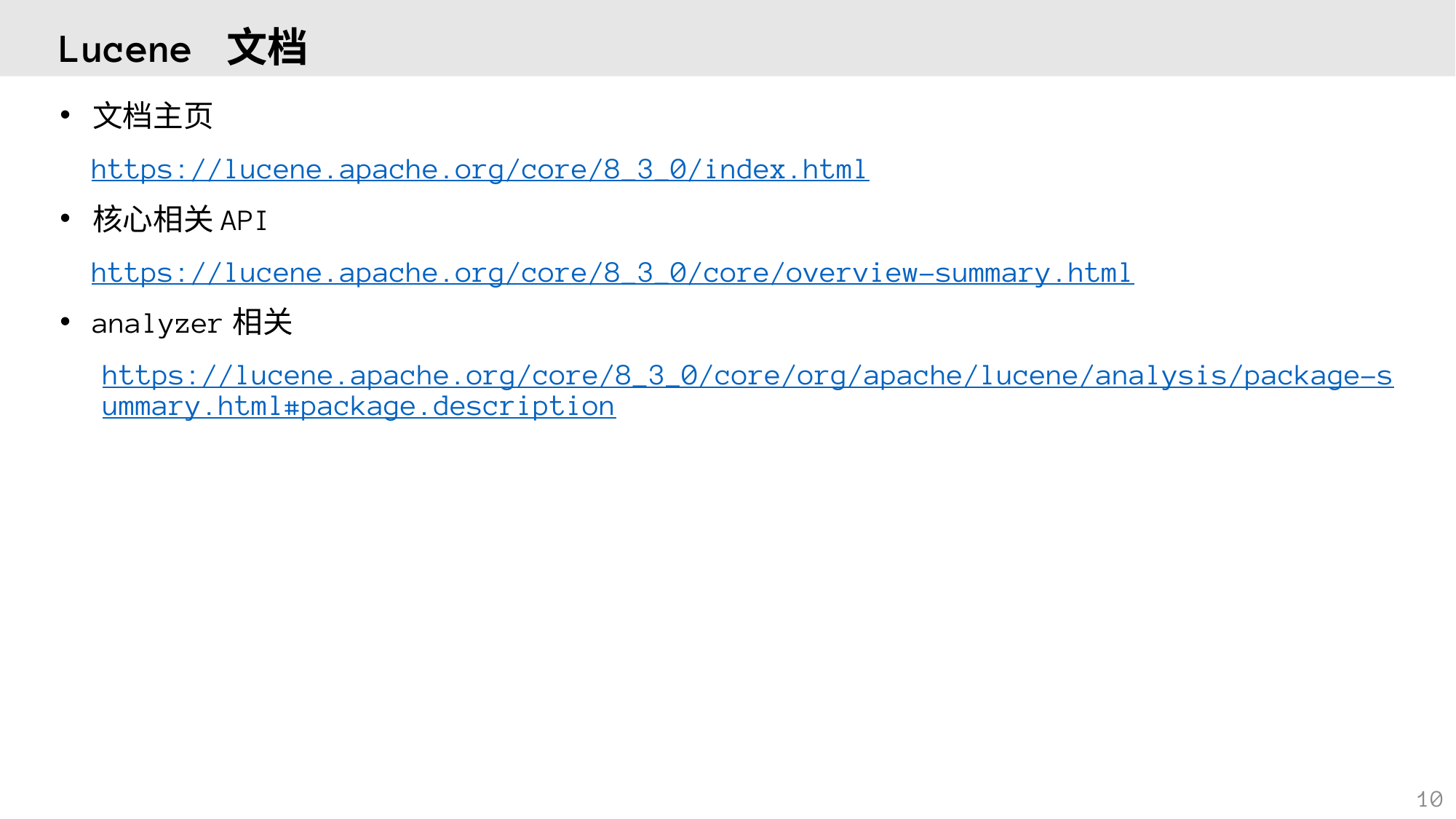

# Lucene 文档
文档主页
https://lucene.apache.org/core/8_3_0/index.html
核心相关API
https://lucene.apache.org/core/8_3_0/core/overview-summary.html
analyzer相关
https://lucene.apache.org/core/8_3_0/core/org/apache/lucene/analysis/package-summary.html#package.description
10